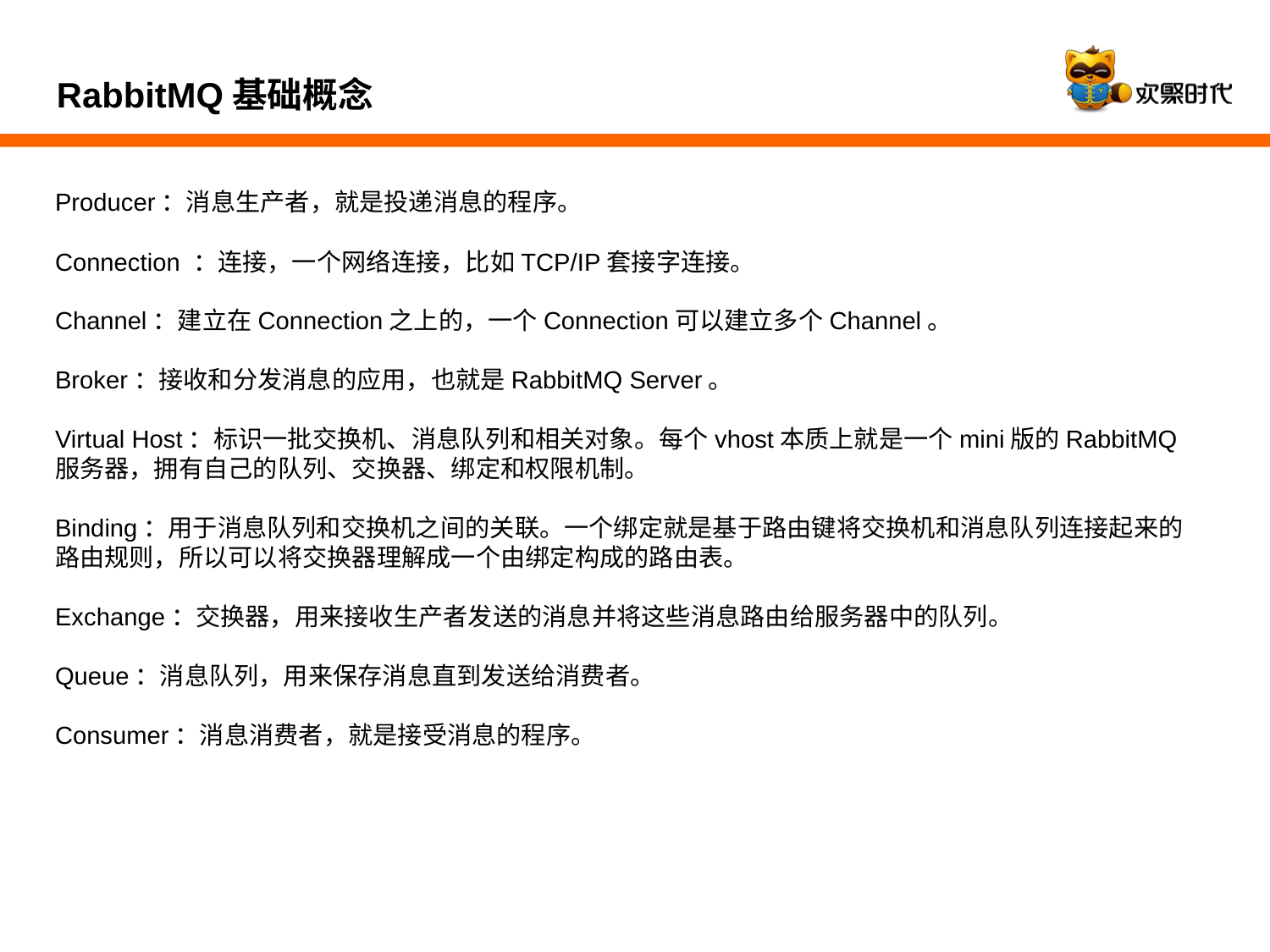

RabbitMQ基础概念

Producer：消息生产者，就是投递消息的程序。

Connection ：连接，一个网络连接，比如TCP/IP套接字连接。

Channel：建立在Connection之上的，一个Connection可以建立多个Channel。

Broker：接收和分发消息的应用，也就是RabbitMQ Server。

Virtual Host：标识一批交换机、消息队列和相关对象。每个vhost本质上就是一个mini版的RabbitMQ服务器，拥有自己的队列、交换器、绑定和权限机制。

Binding：用于消息队列和交换机之间的关联。一个绑定就是基于路由键将交换机和消息队列连接起来的路由规则，所以可以将交换器理解成一个由绑定构成的路由表。

Exchange：交换器，用来接收生产者发送的消息并将这些消息路由给服务器中的队列。

Queue：消息队列，用来保存消息直到发送给消费者。

Consumer：消息消费者，就是接受消息的程序。